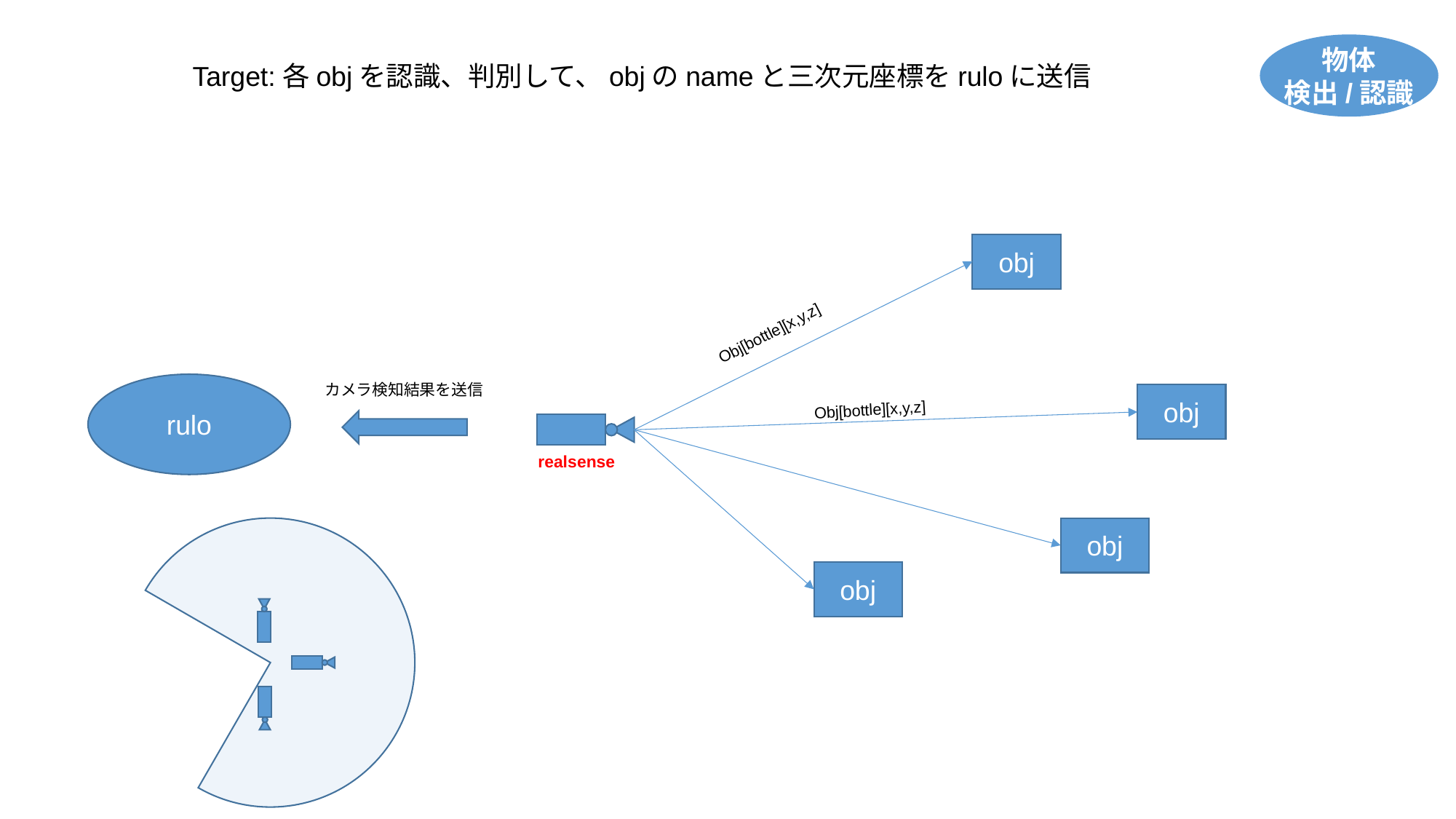

物体
検出/認識
Target:各objを認識、判別して、objのnameと三次元座標をruloに送信
obj
Obj[bottle][x,y,z]
rulo
カメラ検知結果を送信
obj
Obj[bottle][x,y,z]

realsense

obj
obj